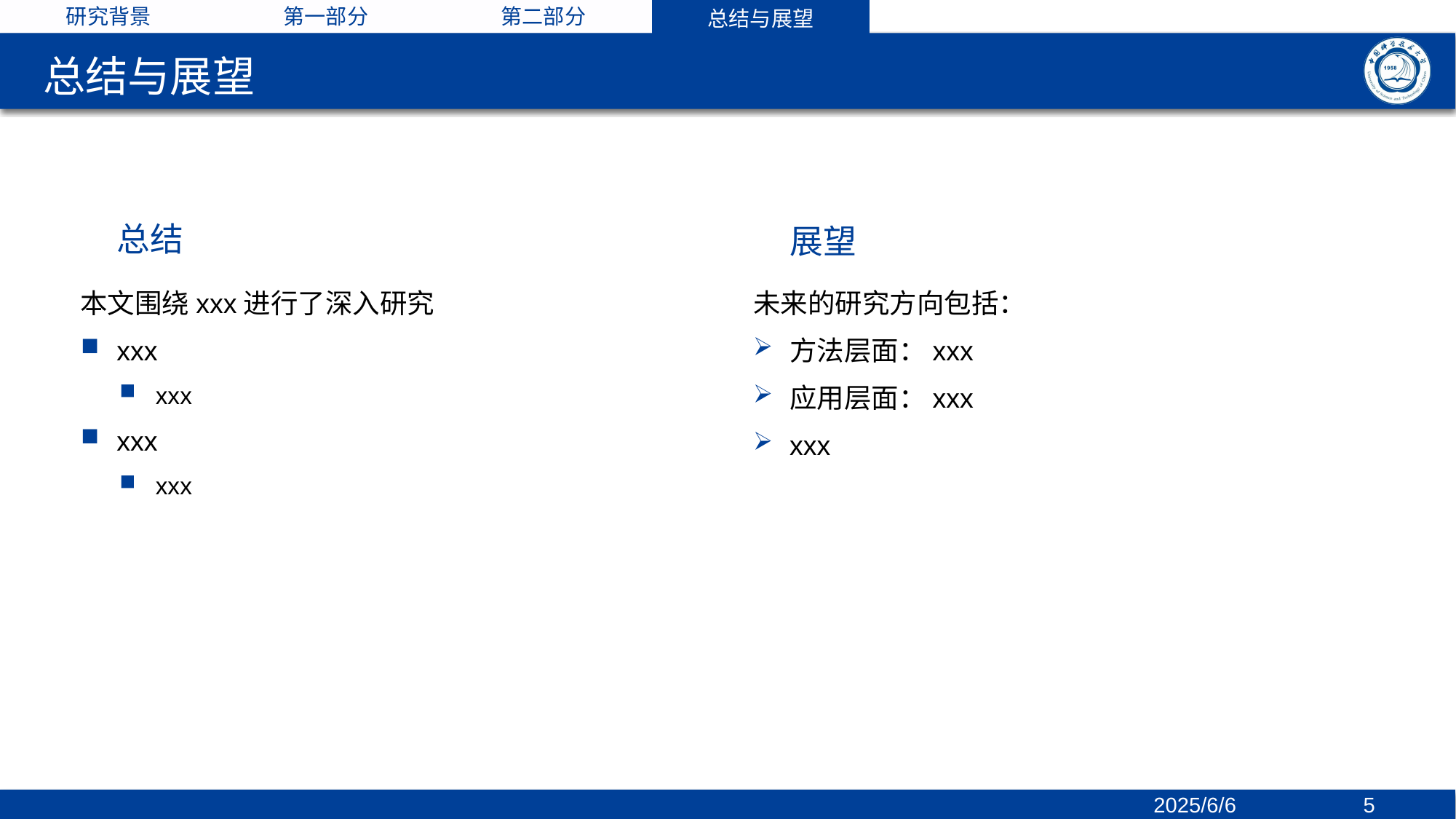

第一部分
第二部分
研究背景
总结与展望
# 总结与展望
总结
展望
本文围绕xxx进行了深入研究
xxx
xxx
xxx
xxx

未来的研究方向包括：
方法层面：xxx
应用层面：xxx
xxx
2025/6/6
5